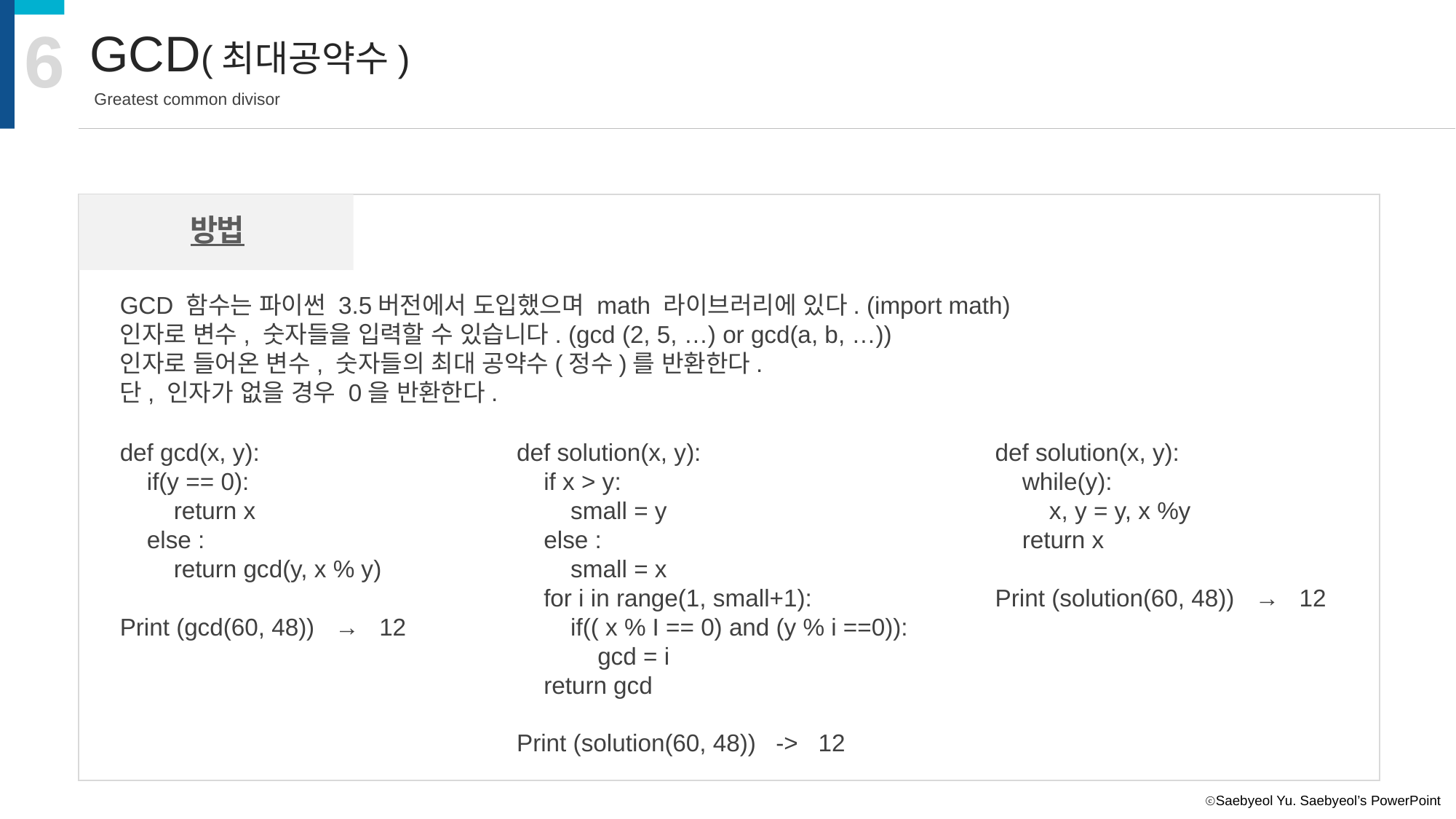

6
GCD(최대공약수)
Greatest common divisor

방법
GCD 함수는 파이썬 3.5버전에서 도입했으며 math 라이브러리에 있다. (import math)
인자로 변수, 숫자들을 입력할 수 있습니다. (gcd (2, 5, …) or gcd(a, b, …))
인자로 들어온 변수, 숫자들의 최대 공약수(정수)를 반환한다.
단, 인자가 없을 경우 0을 반환한다.
def gcd(x, y):
    if(y == 0):
        return x
    else :
        return gcd(y, x % y)

Print (gcd(60, 48))   →   12
def solution(x, y):
    if x > y:
        small = y
    else :
        small = x
    for i in range(1, small+1):
        if(( x % I == 0) and (y % i ==0)):
            gcd = i
    return gcd

Print (solution(60, 48))   ->   12
def solution(x, y):
    while(y):
        x, y = y, x %y
    return x

Print (solution(60, 48))   →   12